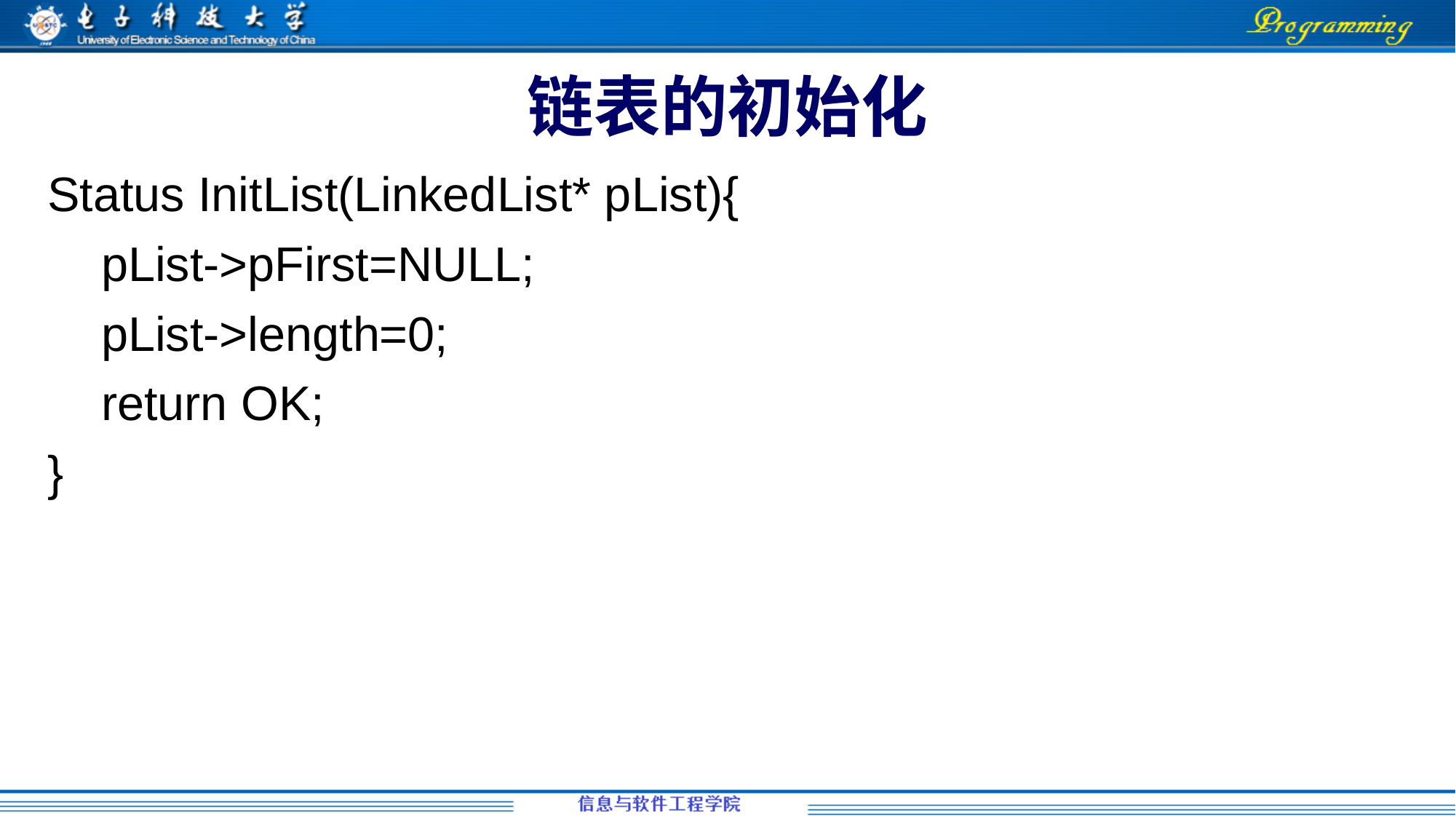

# 链表的初始化
Status InitList(LinkedList* pList){
    pList->pFirst=NULL;
    pList->length=0;
    return OK;
}